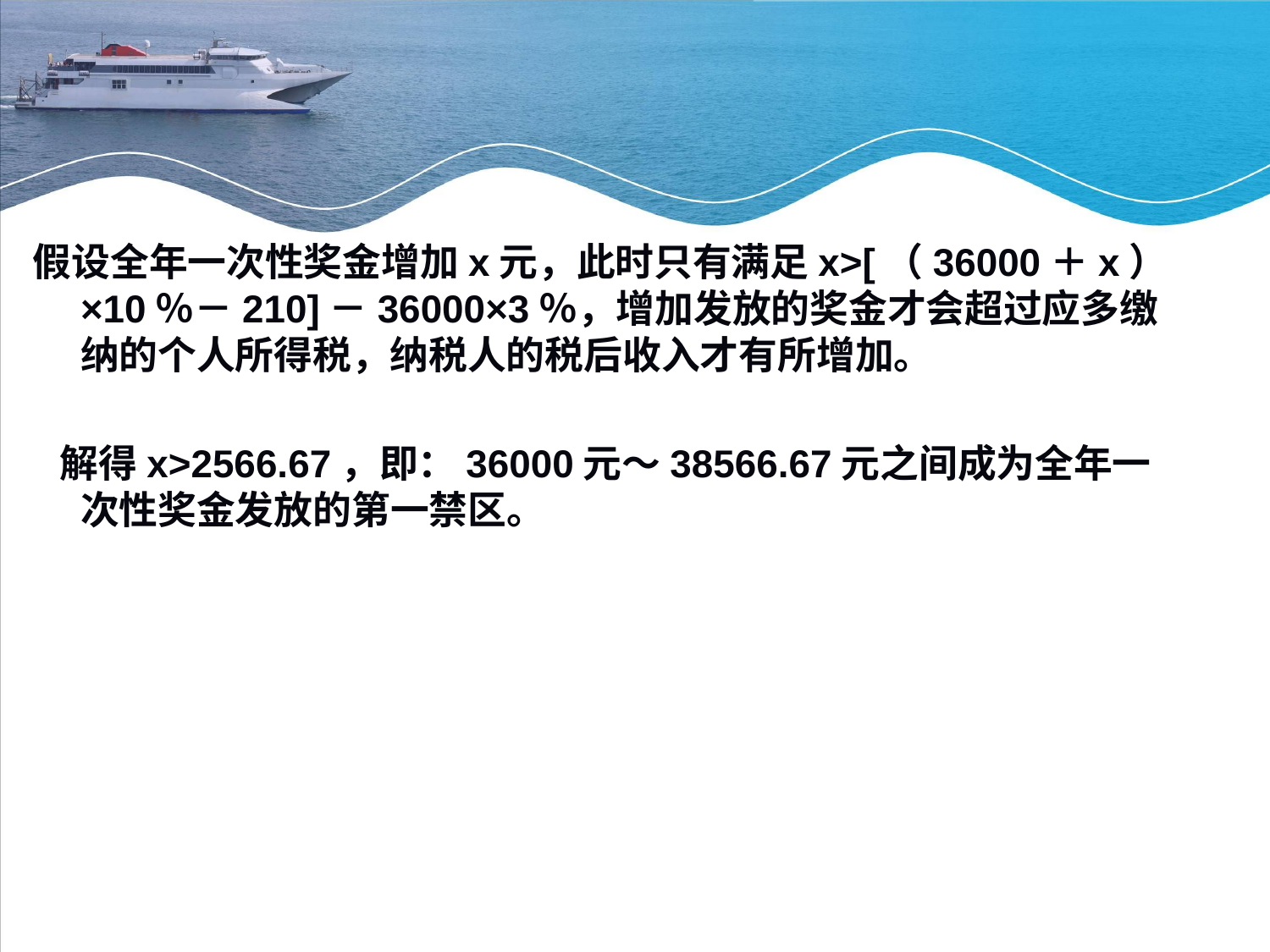

假设全年一次性奖金增加x元，此时只有满足x>[（36000＋x）×10％－210]－36000×3％，增加发放的奖金才会超过应多缴纳的个人所得税，纳税人的税后收入才有所增加。

  解得x>2566.67，即：36000元～38566.67元之间成为全年一次性奖金发放的第一禁区。